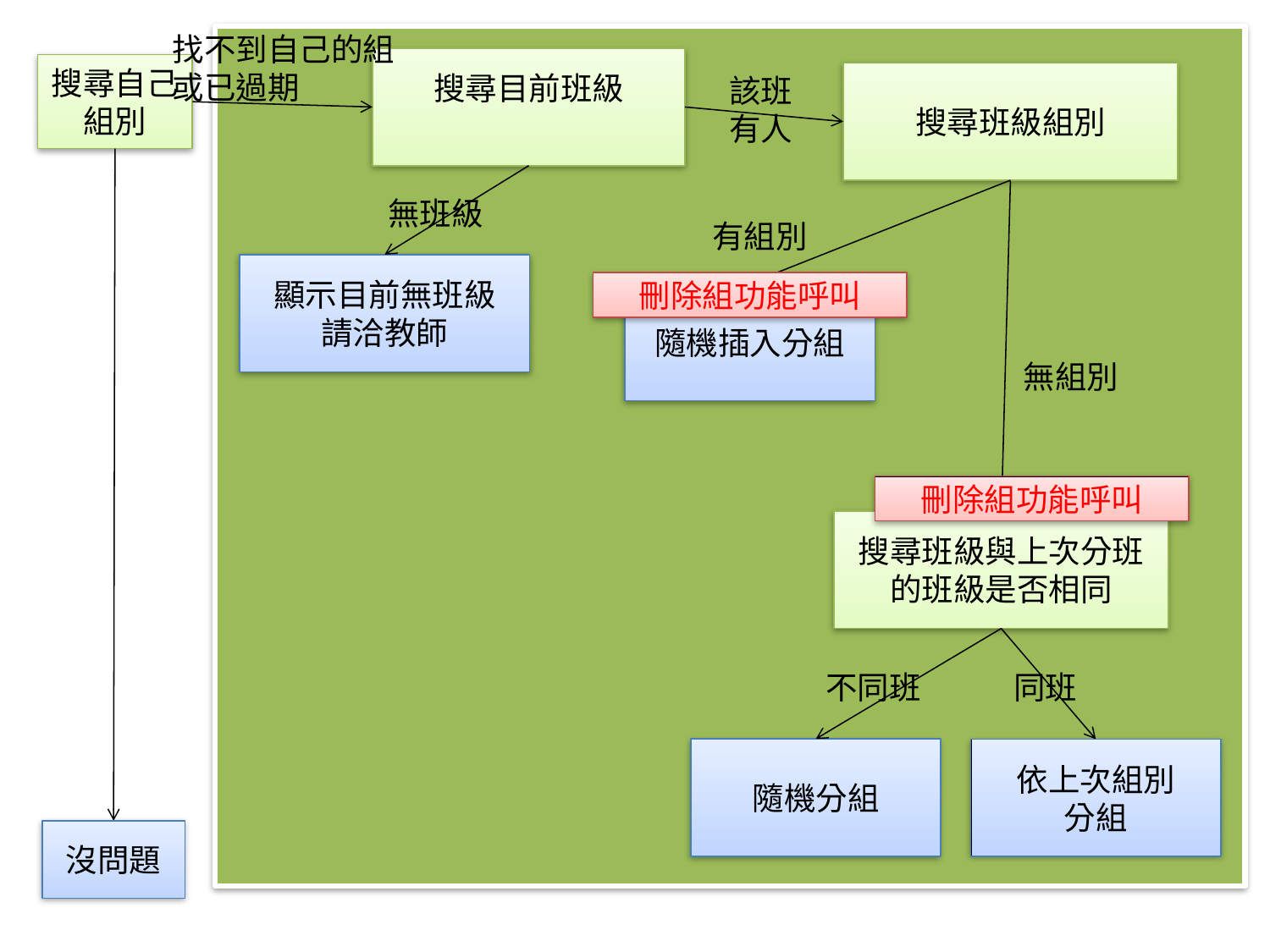

找不到自己的組
或已過期

搜尋目前班級

搜尋自己組別
搜尋班級組別
該班有人
無班級
有組別
顯示目前無班級
請洽教師
刪除組功能呼叫
隨機插入分組
無組別
刪除組功能呼叫
搜尋班級與上次分班的班級是否相同
不同班
同班
隨機分組
依上次組別
分組
沒問題